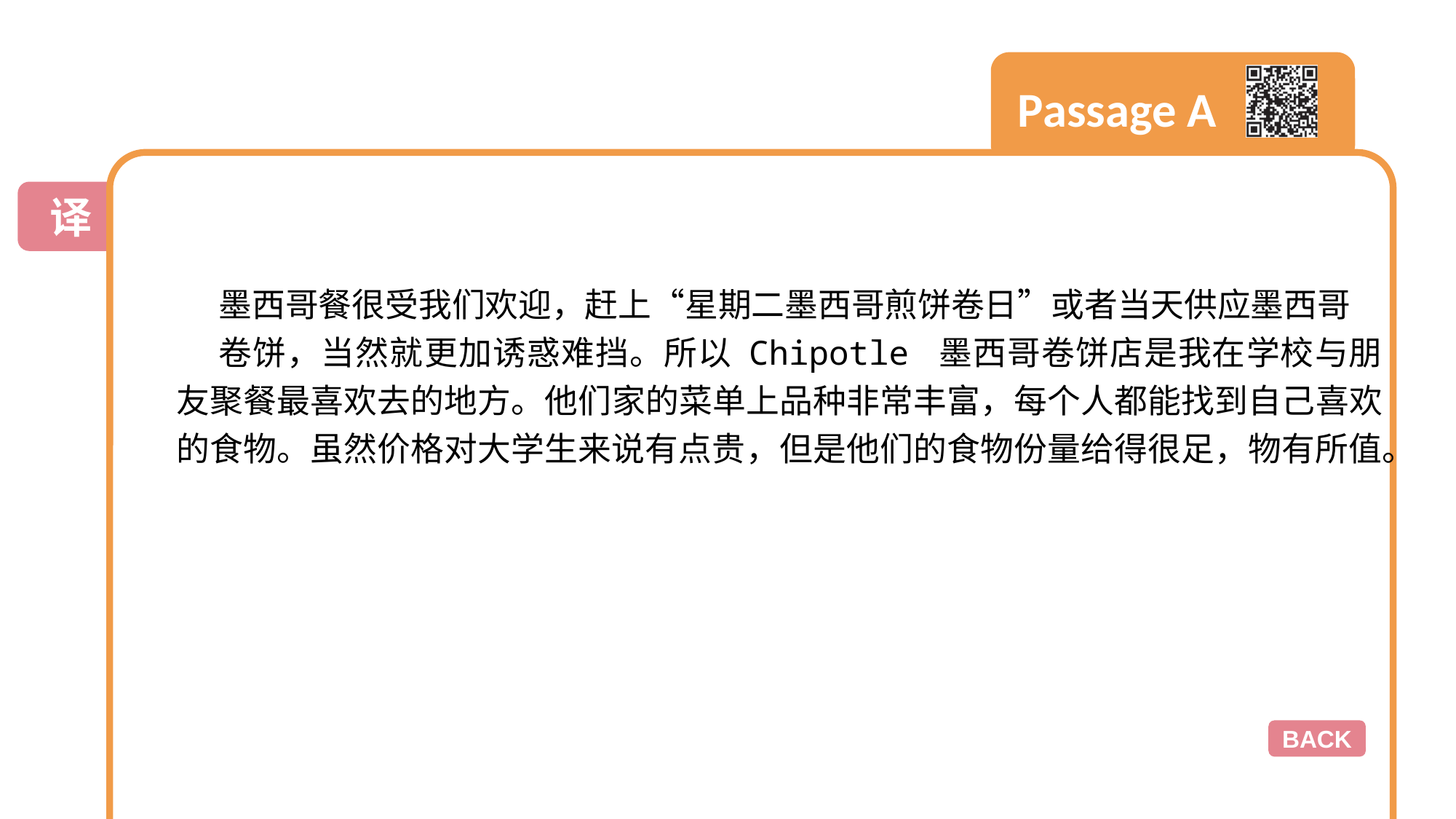

墨西哥餐很受我们欢迎，赶上“星期二墨西哥煎饼卷日”或者当天供应墨西哥
卷饼，当然就更加诱惑难挡。所以 Chipotle 墨西哥卷饼店是我在学校与朋友聚餐最喜欢去的地方。他们家的菜单上品种非常丰富，每个人都能找到自己喜欢的食物。虽然价格对大学生来说有点贵，但是他们的食物份量给得很足，物有所值。

BACK